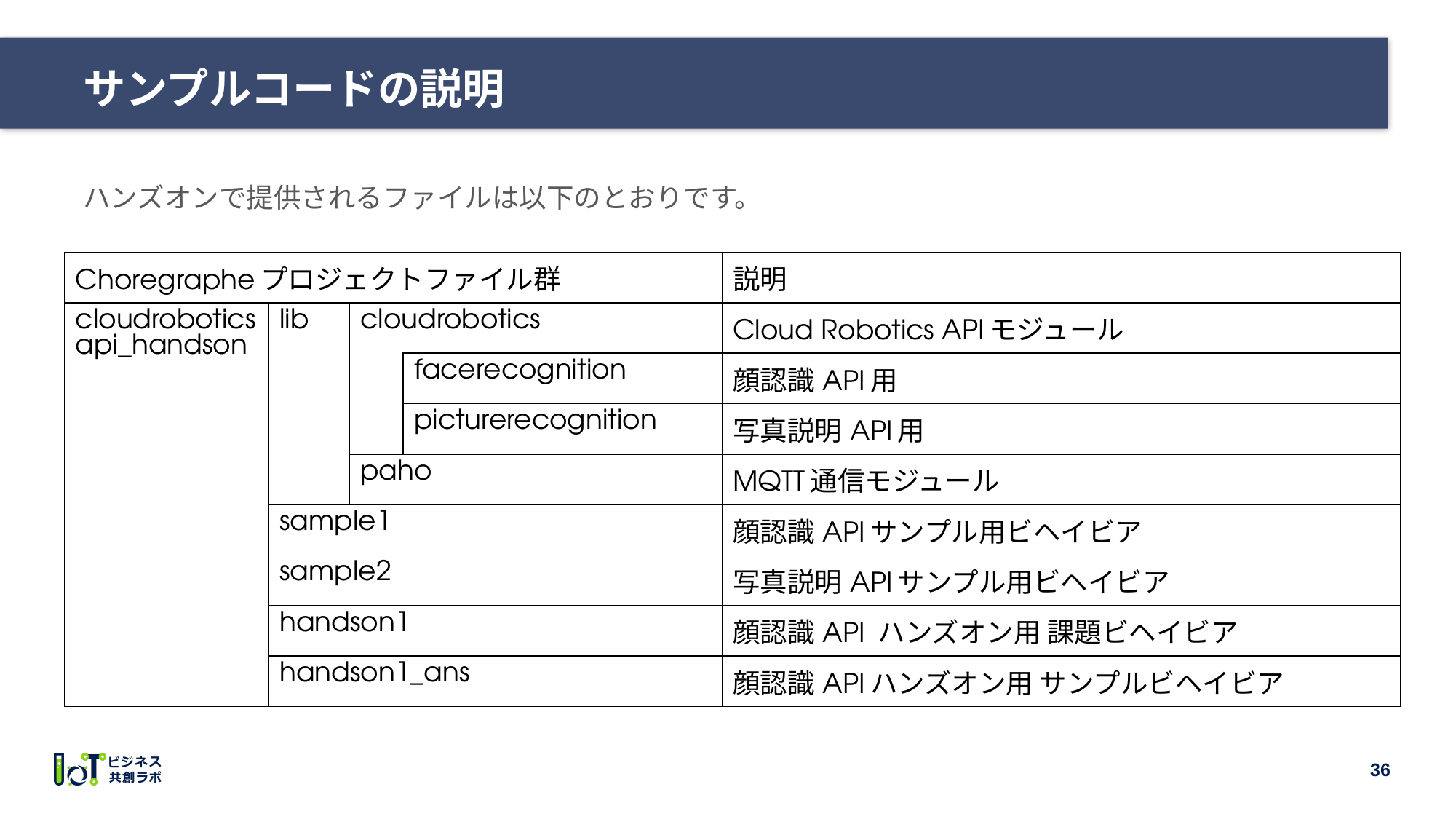

# サンプルコードの説明
ハンズオンで提供されるファイルは以下のとおりです。
| Choregrapheプロジェクトファイル群 |  |  |  | 説明 |
| --- | --- | --- | --- | --- |
| cloudroboticsapi\_handson | lib | cloudrobotics |  | Cloud Robotics APIモジュール |
|  |  |  | facerecognition | 顔認識API用 |
|  |  |  | picturerecognition | 写真説明API用 |
|  |  | paho |  | MQTT通信モジュール |
|  | sample1 |  |  | 顔認識APIサンプル用ビヘイビア |
|  | sample2 |  |  | 写真説明APIサンプル用ビヘイビア |
|  | handson1 |  |  | 顔認識API ハンズオン用 課題ビヘイビア |
|  | handson1\_ans |  |  | 顔認識APIハンズオン用 サンプルビヘイビア |